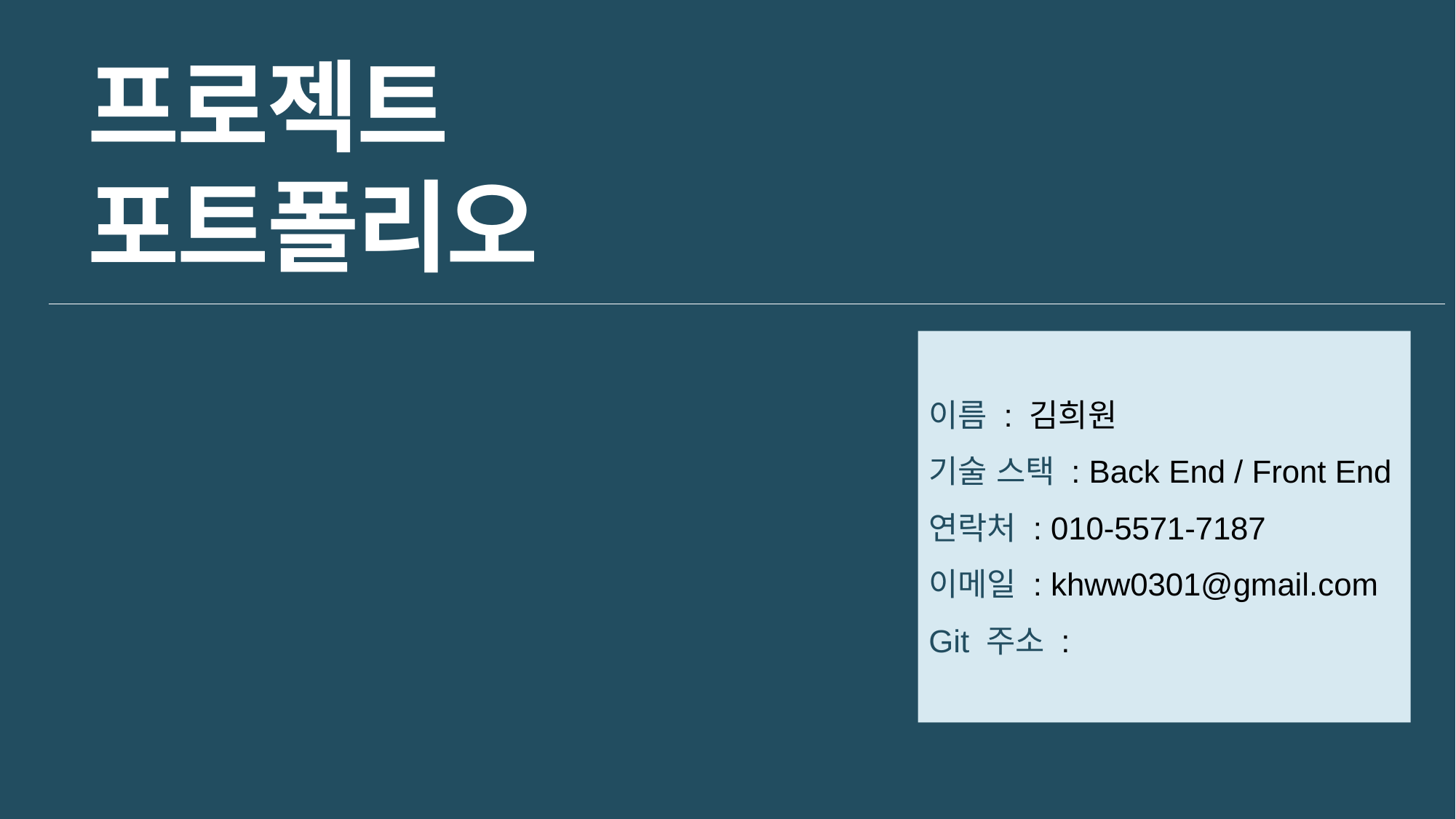

프로젝트
포트폴리오
이름 : 김희원

기술 스택 : Back End / Front End

연락처 : 010-5571-7187

이메일 : khww0301@gmail.com

Git 주소 :